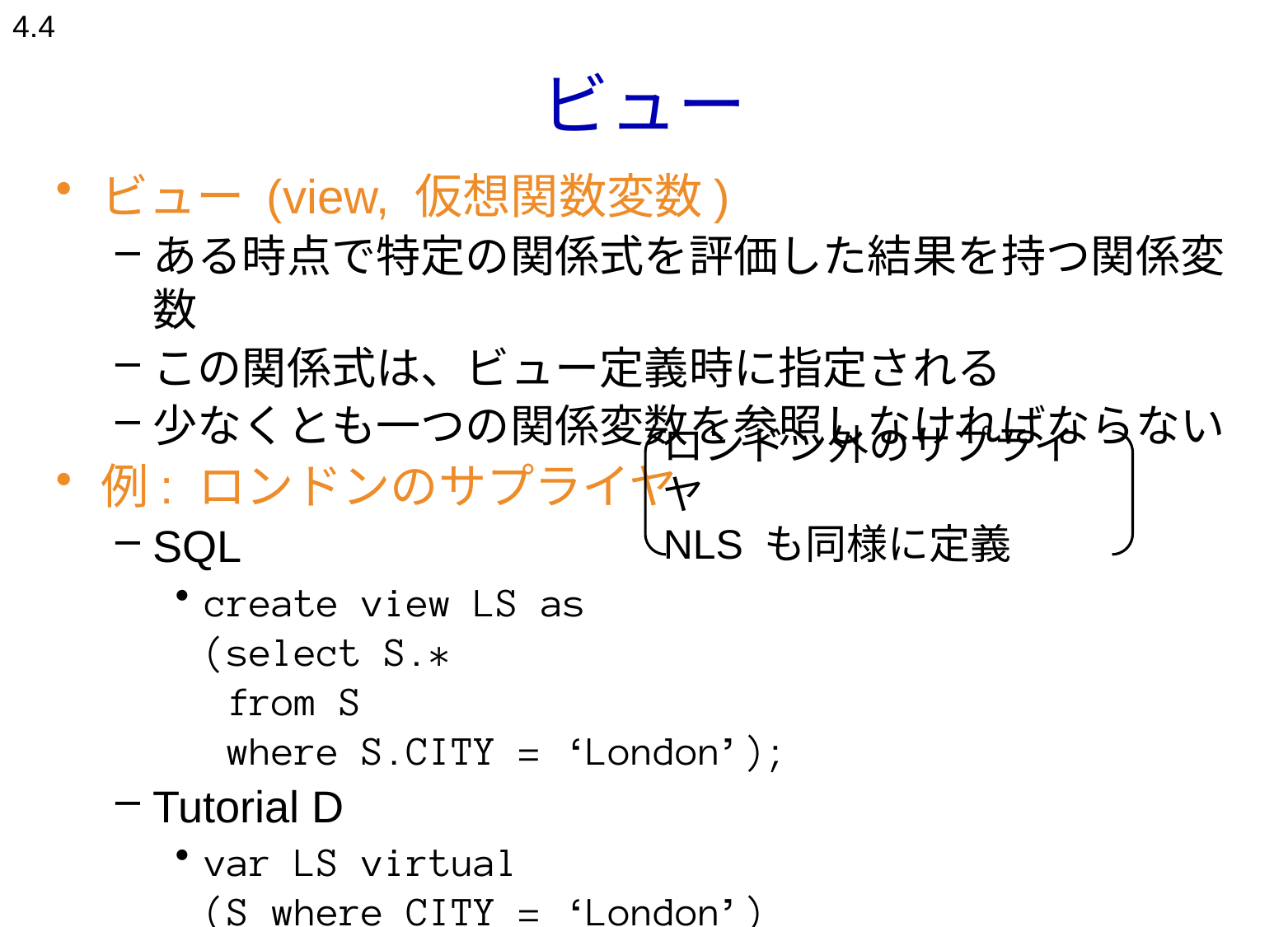

4.4
# ビュー
ビュー (view, 仮想関数変数)
ある時点で特定の関係式を評価した結果を持つ関係変数
この関係式は、ビュー定義時に指定される
少なくとも一つの関係変数を参照しなければならない
例: ロンドンのサプライヤ
SQL
create view LS as
(select S.*
 from S
 where S.CITY = ‘London’);
Tutorial D
var LS virtual
(S where CITY = ‘London’)
ロンドン外のサプライヤ
NLS も同様に定義